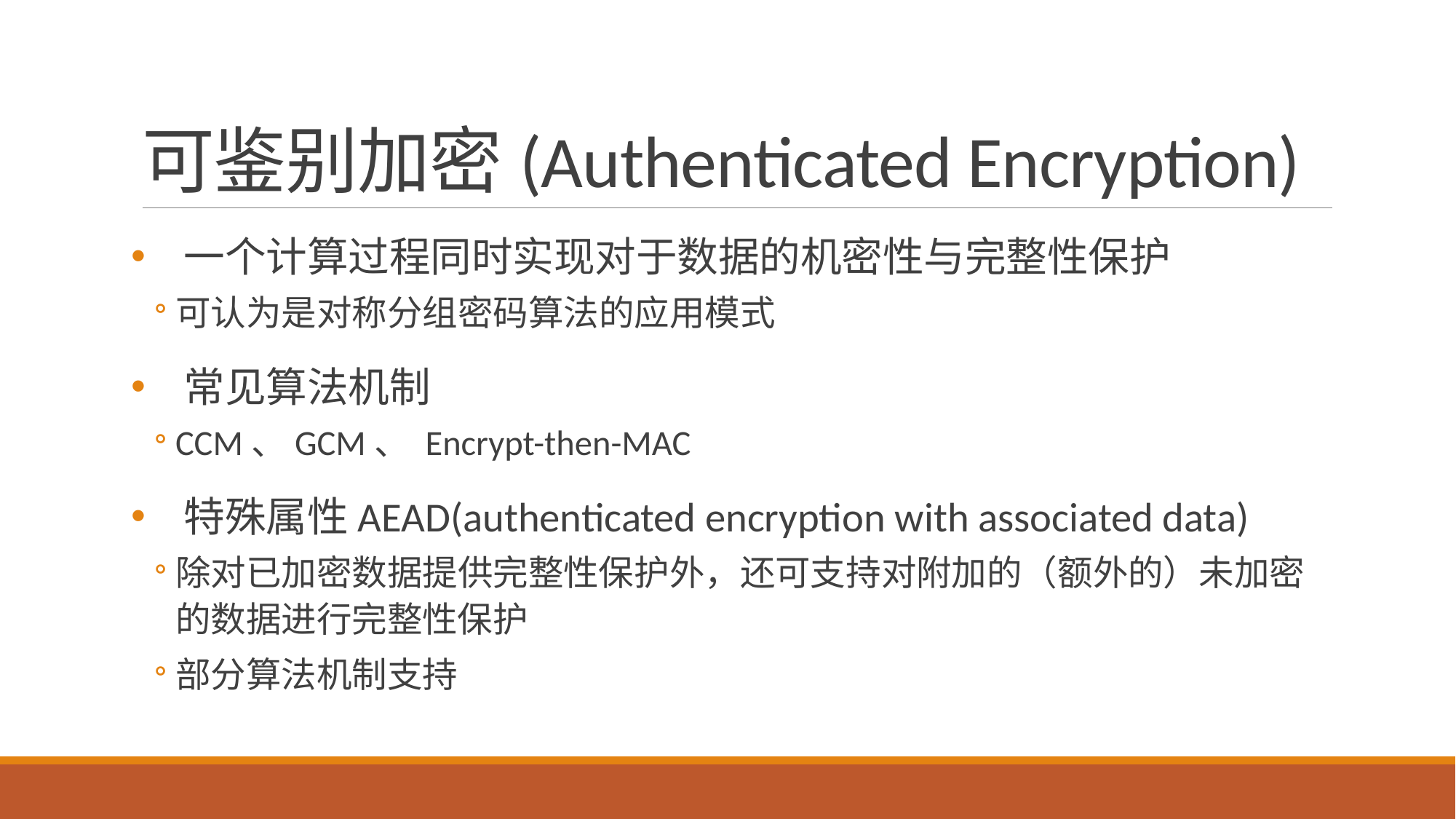

# 可鉴别加密(Authenticated Encryption)
一个计算过程同时实现对于数据的机密性与完整性保护
可认为是对称分组密码算法的应用模式
常见算法机制
CCM、GCM、 Encrypt-then-MAC
特殊属性AEAD(authenticated encryption with associated data)
除对已加密数据提供完整性保护外，还可支持对附加的（额外的）未加密的数据进行完整性保护
部分算法机制支持